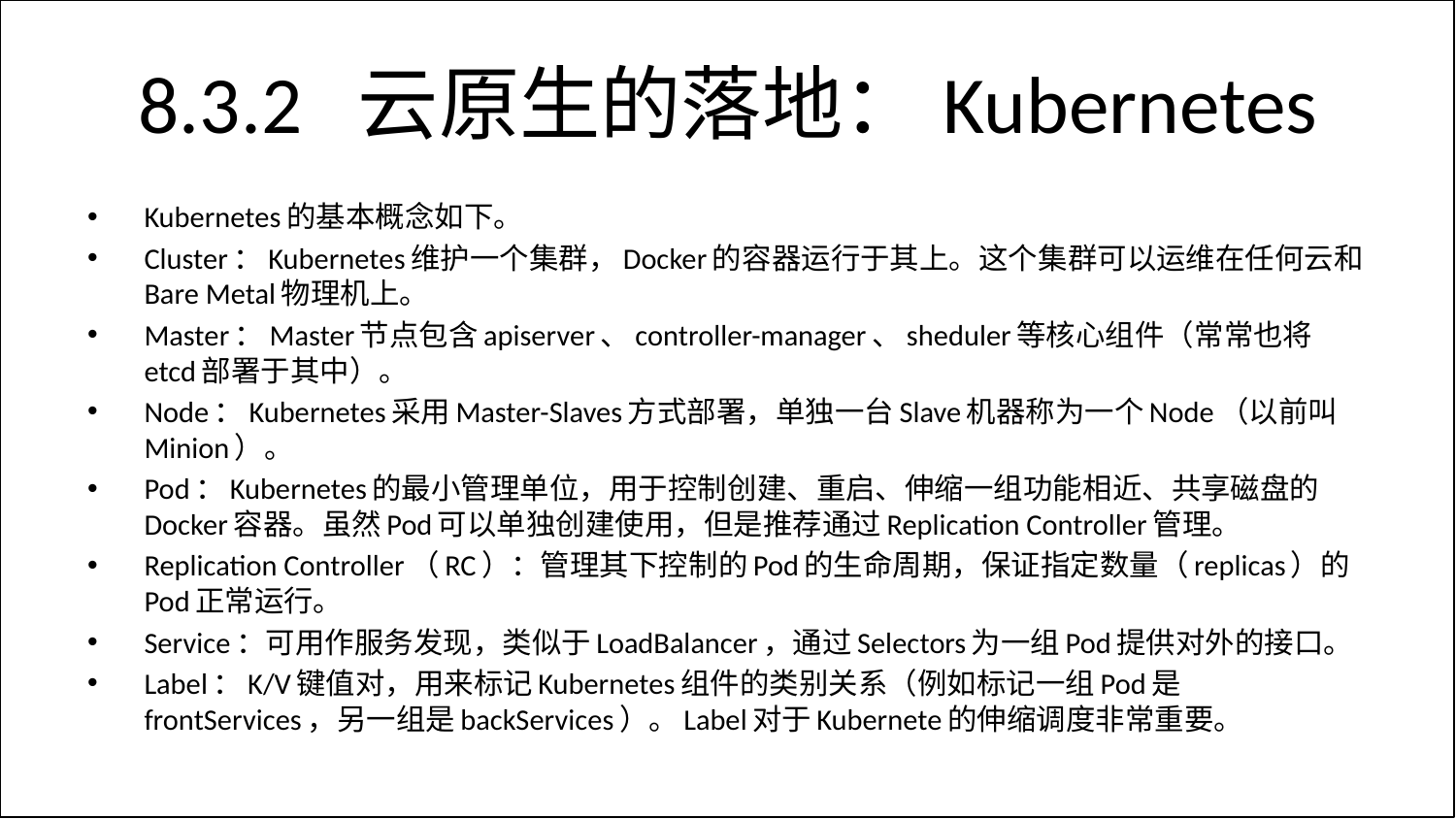

# 8.3.2  云原生的落地：Kubernetes
Kubernetes的基本概念如下。
Cluster：Kubernetes维护一个集群，Docker的容器运行于其上。这个集群可以运维在任何云和Bare Metal物理机上。
Master：Master节点包含apiserver、controller-manager、sheduler等核心组件（常常也将etcd部署于其中）。
Node：Kubernetes采用Master-Slaves方式部署，单独一台Slave机器称为一个Node（以前叫Minion）。
Pod：Kubernetes的最小管理单位，用于控制创建、重启、伸缩一组功能相近、共享磁盘的Docker容器。虽然Pod可以单独创建使用，但是推荐通过Replication Controller管理。
Replication Controller（RC）：管理其下控制的Pod的生命周期，保证指定数量（replicas）的Pod正常运行。
Service：可用作服务发现，类似于LoadBalancer，通过Selectors为一组Pod提供对外的接口。
Label：K/V键值对，用来标记Kubernetes组件的类别关系（例如标记一组Pod是frontServices，另一组是backServices）。Label对于Kubernete的伸缩调度非常重要。